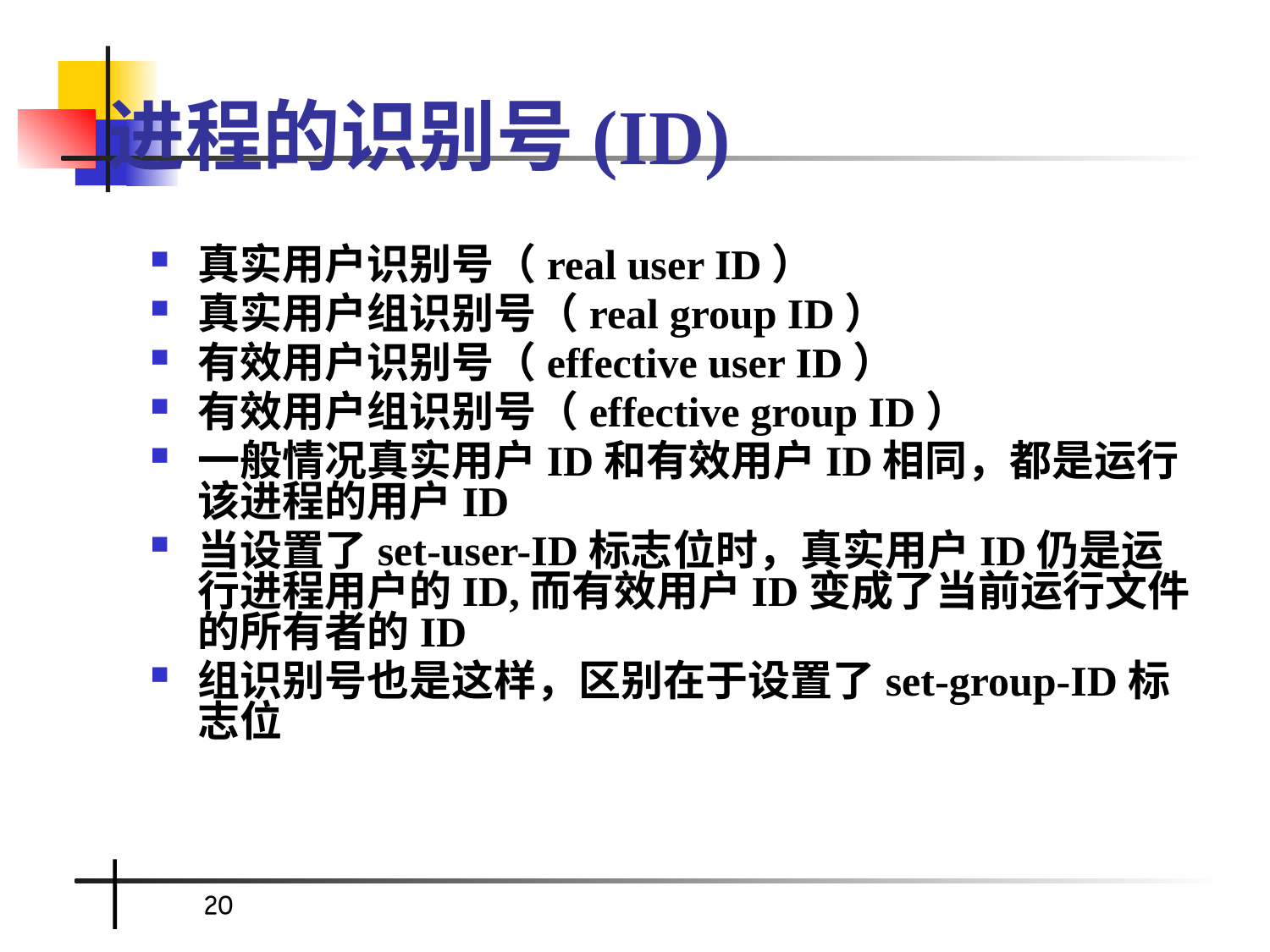

# 进程的识别号(ID)
真实用户识别号（real user ID）
真实用户组识别号（real group ID）
有效用户识别号（effective user ID）
有效用户组识别号（effective group ID）
一般情况真实用户ID和有效用户ID相同，都是运行该进程的用户ID
当设置了set-user-ID标志位时，真实用户ID仍是运行进程用户的ID,而有效用户ID变成了当前运行文件的所有者的ID
组识别号也是这样，区别在于设置了set-group-ID标志位

20